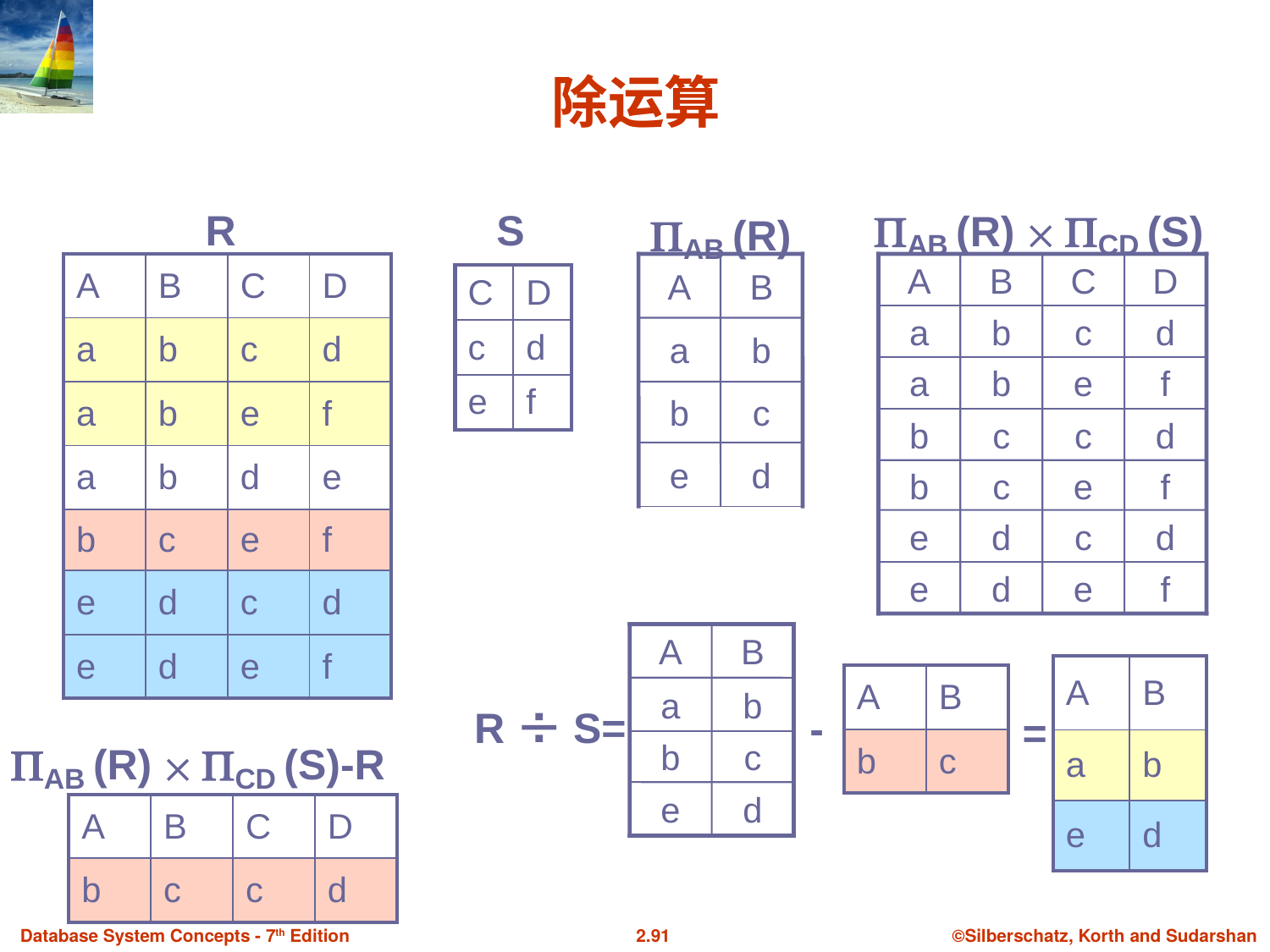

# 除运算
S
R
ΠAB (R) × ΠCD (S)
ΠAB (R)
| A | B | C | D |
| --- | --- | --- | --- |
| a | b | c | d |
| a | b | e | f |
| a | b | d | e |
| b | c | e | f |
| e | d | c | d |
| e | d | e | f |
A

B

a

b
b

c
e

d
A

B

C

D

a
b
c
d
a

b
e
f
b
c
c
d
b

c
e
f
e

d
c
d
e
d
e
f

| C | D |
| --- | --- |
| c | d |
| e | f |
A

B

a

b
b
c
e

d

| A | B |
| --- | --- |
| a | b |
| e | d |
| A | B |
| --- | --- |
| b | c |
R ÷ S=
-
=
ΠAB (R) × ΠCD (S)-R
| A | B | C | D |
| --- | --- | --- | --- |
| b | c | c | d |